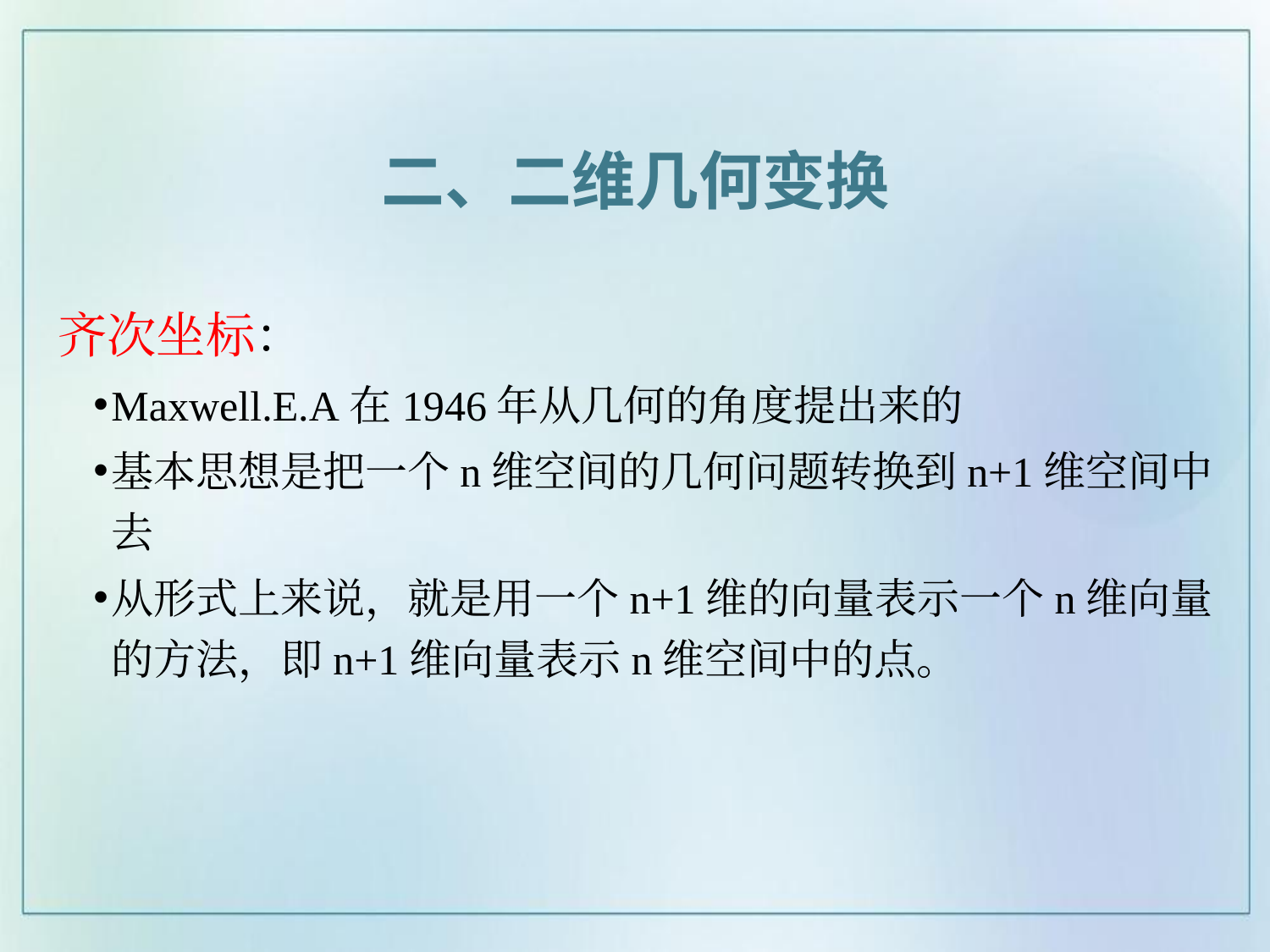

二、二维几何变换
齐次坐标：
Maxwell.E.A在1946年从几何的角度提出来的
基本思想是把一个n维空间的几何问题转换到n+1维空间中去
从形式上来说，就是用一个n+1维的向量表示一个n维向量的方法，即n+1维向量表示n维空间中的点。